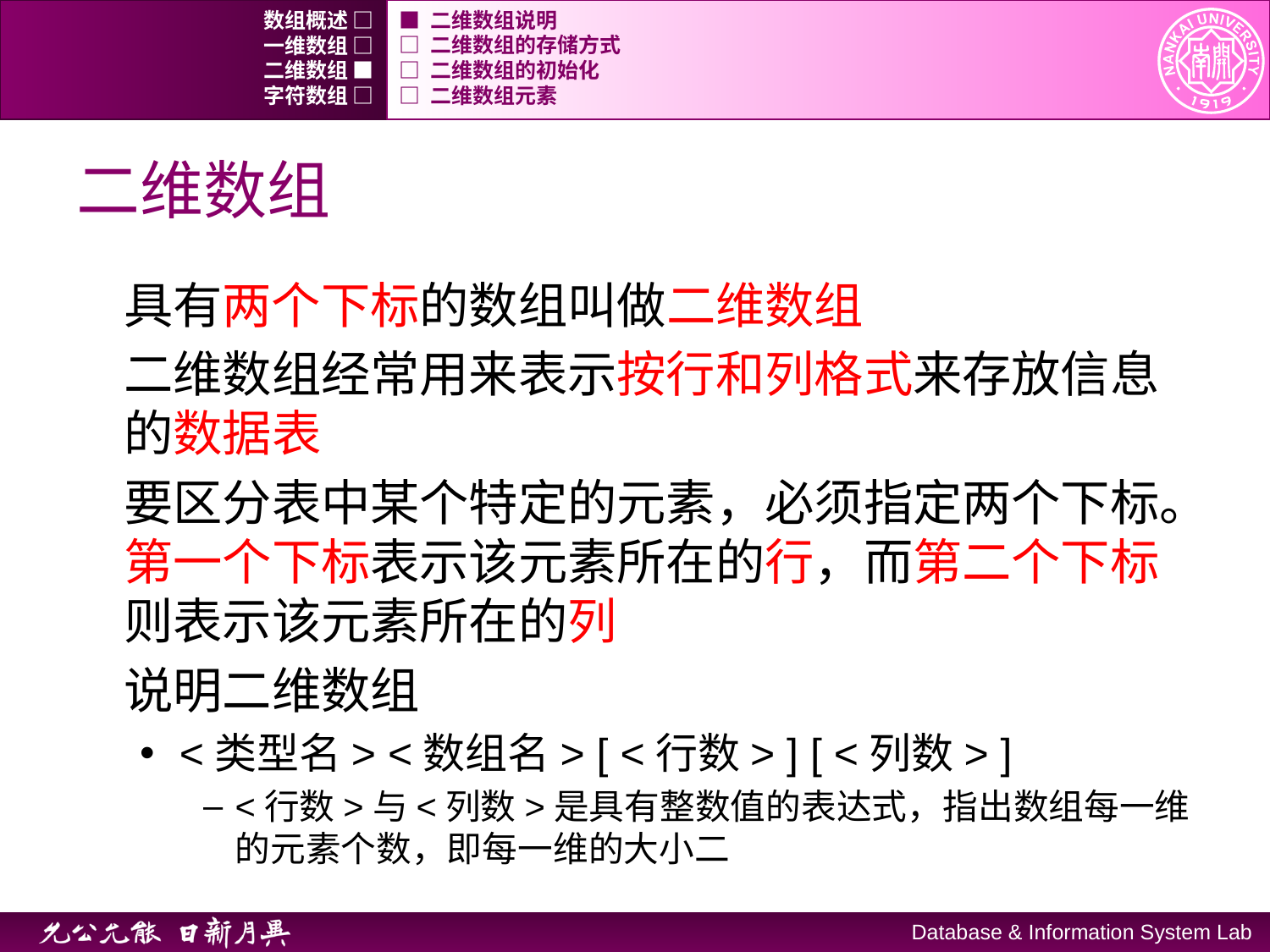

数组概述 □
■ 二维数组说明
一维数组 □
□ 二维数组的存储方式
二维数组 ■
□ 二维数组的初始化
字符数组 □
□ 二维数组元素
# 二维数组
具有两个下标的数组叫做二维数组
二维数组经常用来表示按行和列格式来存放信息的数据表
要区分表中某个特定的元素，必须指定两个下标。第一个下标表示该元素所在的行，而第二个下标则表示该元素所在的列
说明二维数组
<类型名> <数组名> [ <行数> ] [ <列数> ]
<行数>与<列数>是具有整数值的表达式，指出数组每一维的元素个数，即每一维的大小二